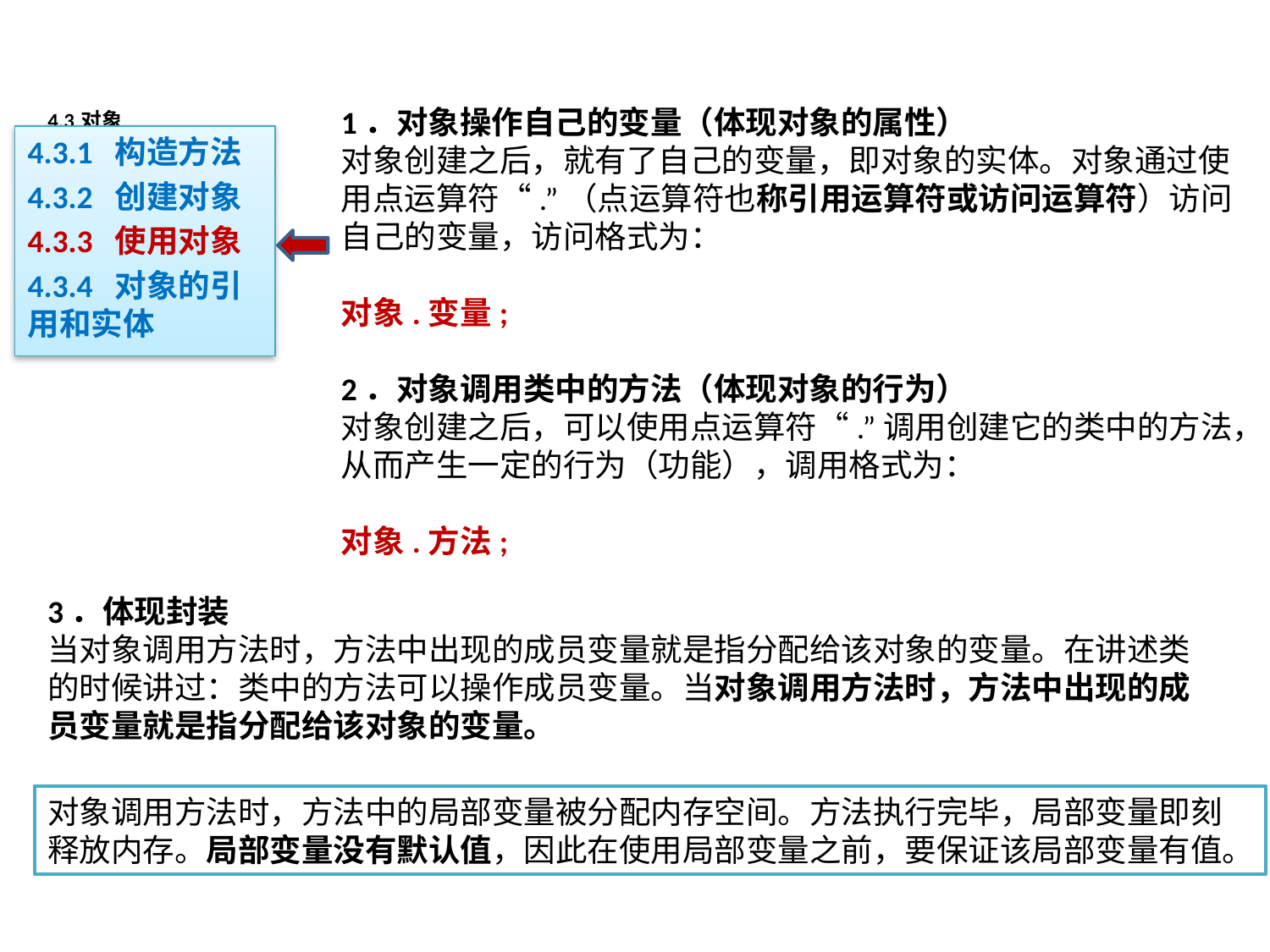

1．对象操作自己的变量（体现对象的属性）
对象创建之后，就有了自己的变量，即对象的实体。对象通过使用点运算符“.”（点运算符也称引用运算符或访问运算符）访问自己的变量，访问格式为：

对象.变量;

2．对象调用类中的方法（体现对象的行为）
对象创建之后，可以使用点运算符“.”调用创建它的类中的方法，从而产生一定的行为（功能），调用格式为：

对象.方法;

# 4.3 对象
4.3.1  构造方法
4.3.2  创建对象
4.3.3  使用对象
4.3.4  对象的引用和实体

3．体现封装
当对象调用方法时，方法中出现的成员变量就是指分配给该对象的变量。在讲述类的时候讲过：类中的方法可以操作成员变量。当对象调用方法时，方法中出现的成员变量就是指分配给该对象的变量。
对象调用方法时，方法中的局部变量被分配内存空间。方法执行完毕，局部变量即刻释放内存。局部变量没有默认值，因此在使用局部变量之前，要保证该局部变量有值。